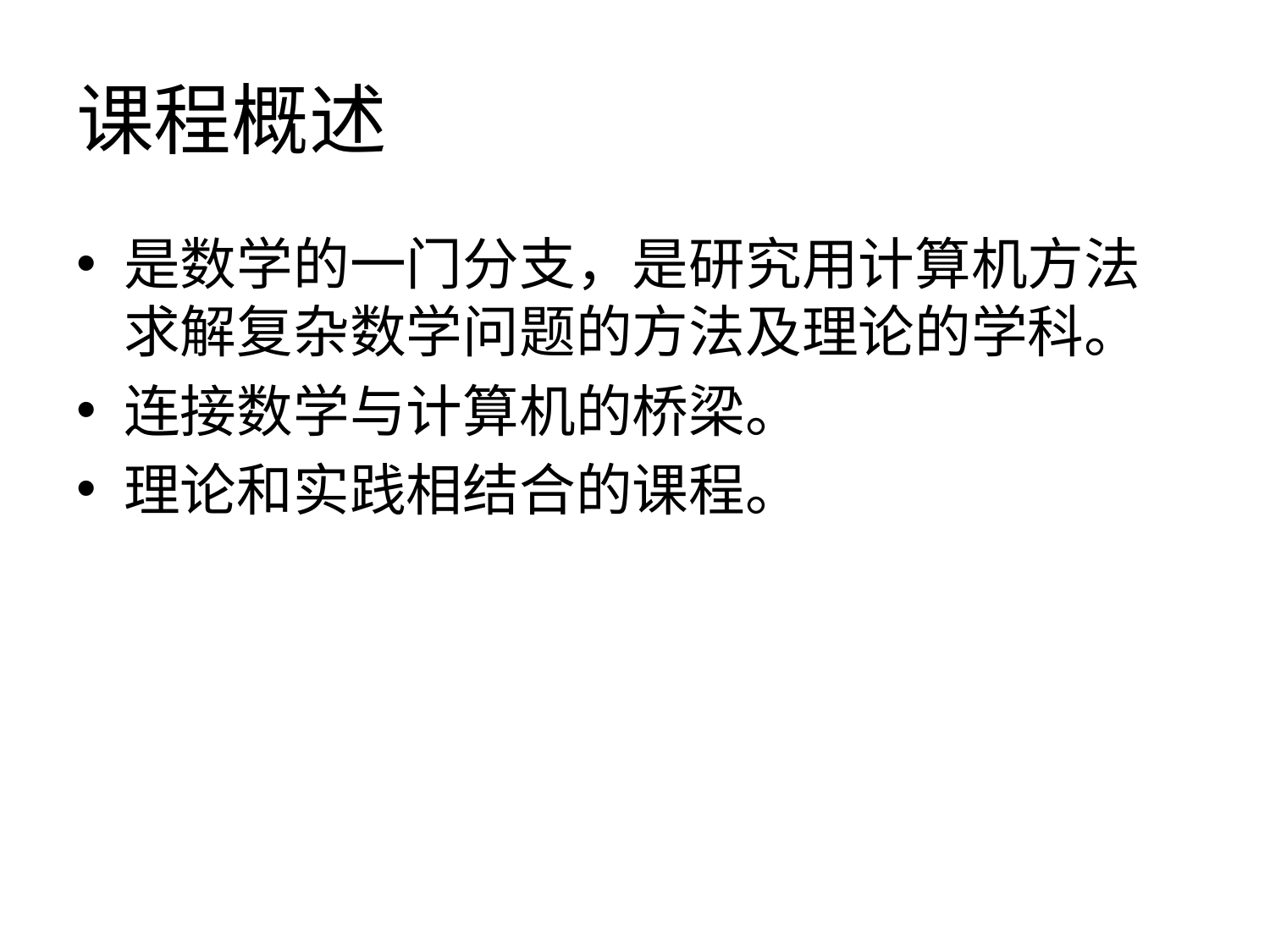

# 课程概述
是数学的一门分支，是研究用计算机方法求解复杂数学问题的方法及理论的学科。
连接数学与计算机的桥梁。
理论和实践相结合的课程。